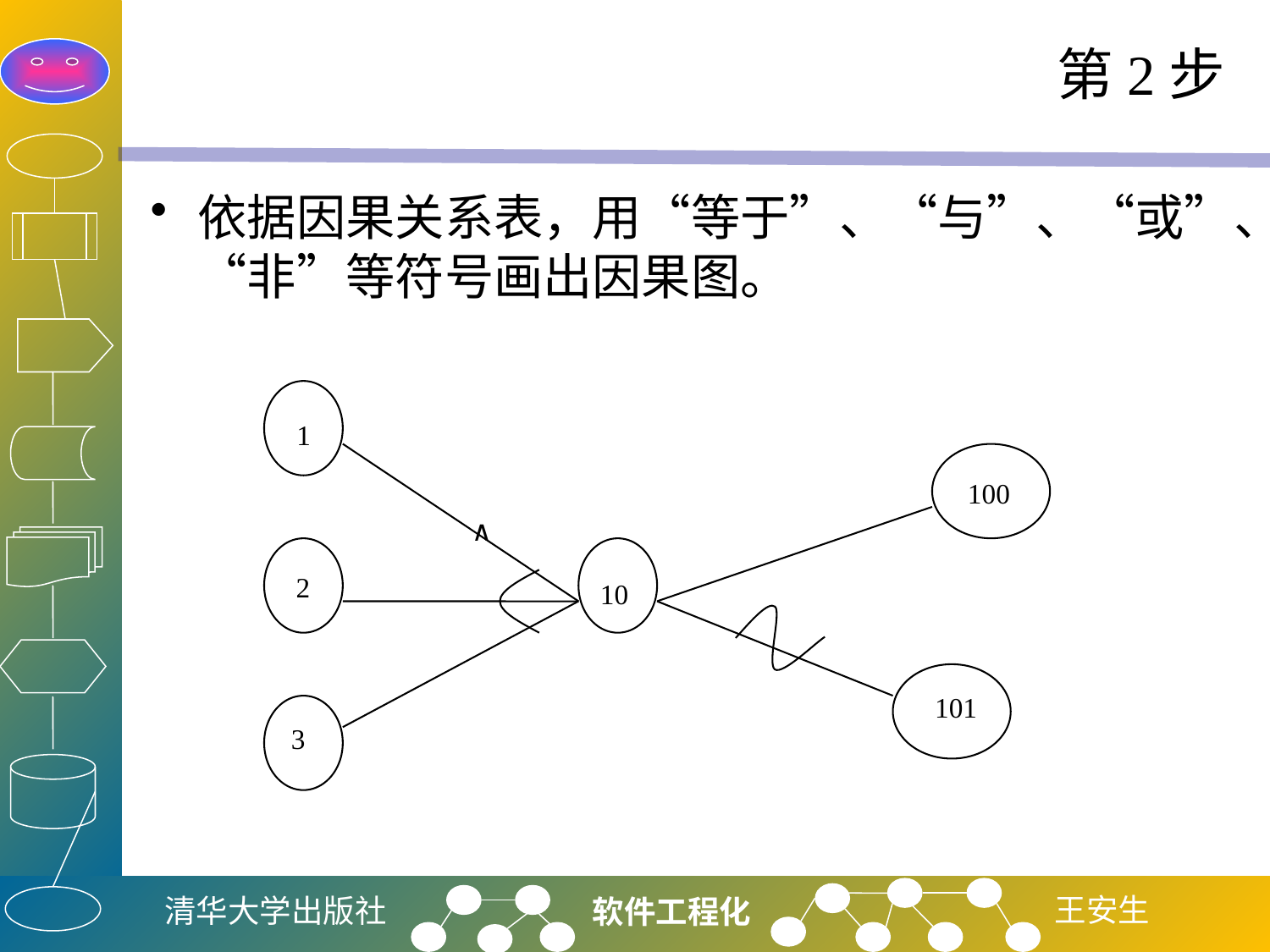

# 第2步
依据因果关系表，用“等于”、“与”、“或”、“非”等符号画出因果图。

1

100
∧

2

10

101

3